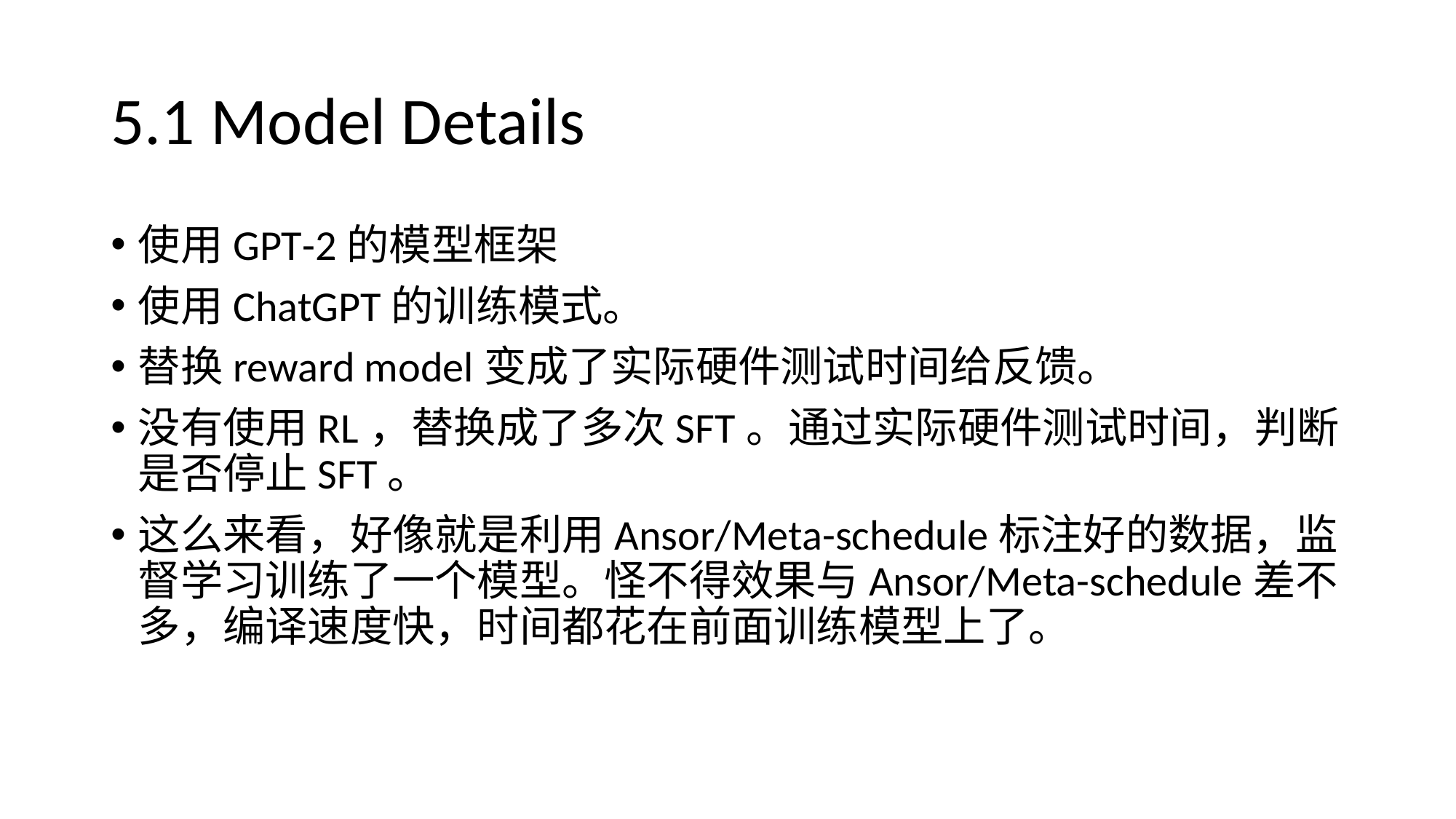

# 5.1 Model Details
使用GPT-2的模型框架
使用ChatGPT的训练模式。
替换reward model变成了实际硬件测试时间给反馈。
没有使用RL，替换成了多次SFT。通过实际硬件测试时间，判断是否停止SFT。
这么来看，好像就是利用Ansor/Meta-schedule标注好的数据，监督学习训练了一个模型。怪不得效果与Ansor/Meta-schedule差不多，编译速度快，时间都花在前面训练模型上了。